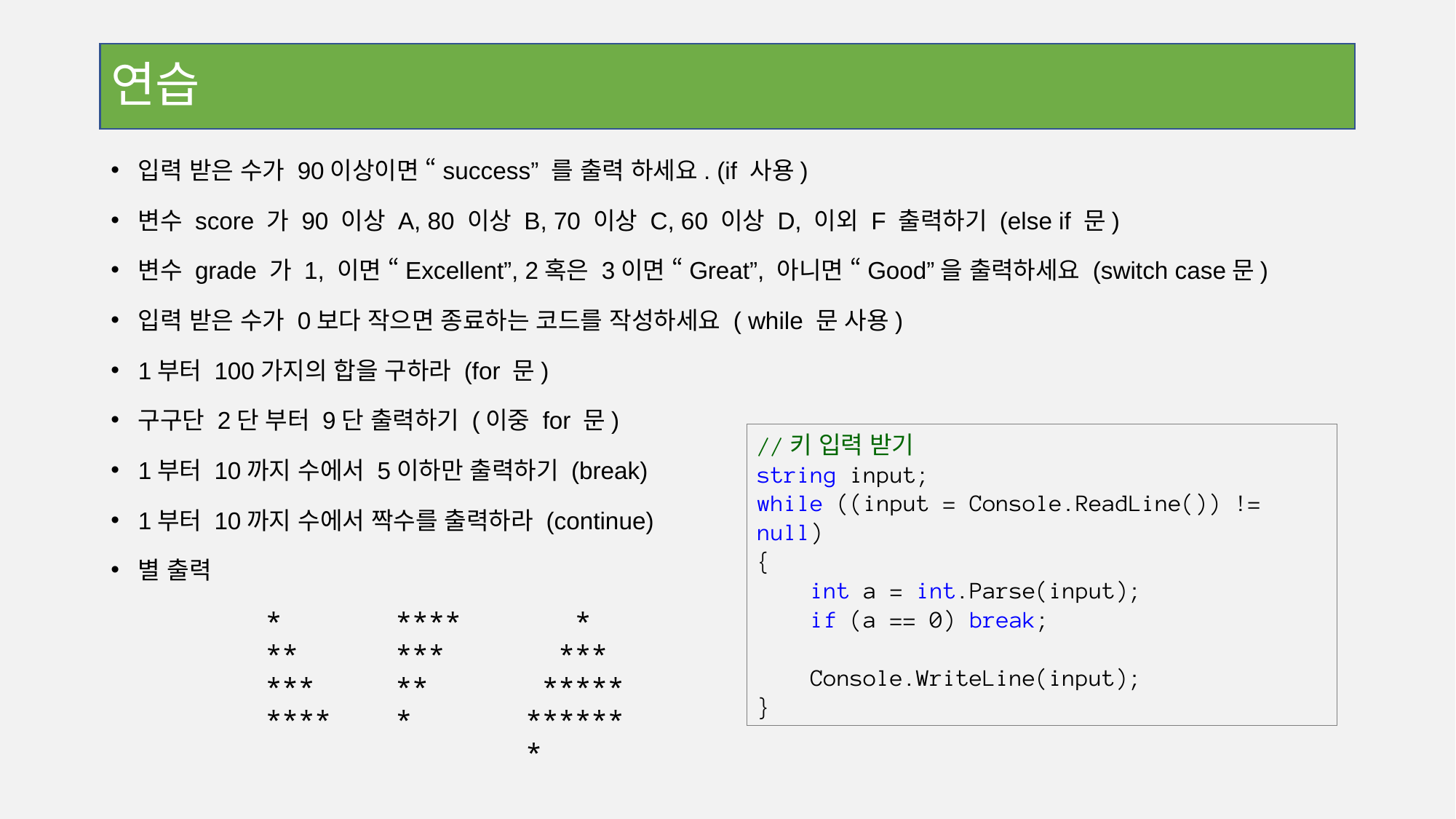

# 연습
입력 받은 수가 90이상이면 “success” 를 출력 하세요. (if 사용)
변수 score 가 90 이상 A, 80 이상 B, 70 이상 C, 60 이상 D, 이외 F 출력하기 (else if 문)
변수 grade 가 1, 이면 “Excellent”, 2혹은 3이면 “Great”, 아니면 “Good”을 출력하세요 (switch case문)
입력 받은 수가 0보다 작으면 종료하는 코드를 작성하세요 ( while 문 사용)
1부터 100가지의 합을 구하라 (for 문)
구구단 2단 부터 9단 출력하기 (이중 for 문)
1부터 10까지 수에서 5이하만 출력하기 (break)
1부터 10까지 수에서 짝수를 출력하라 (continue)
별 출력
//키 입력 받기
string input;
while ((input = Console.ReadLine()) != null)
{
    int a = int.Parse(input);
    if (a == 0) break;

    Console.WriteLine(input);
}
*
**
***
****
****
***
**
*
   *
  ***
 *****
*******